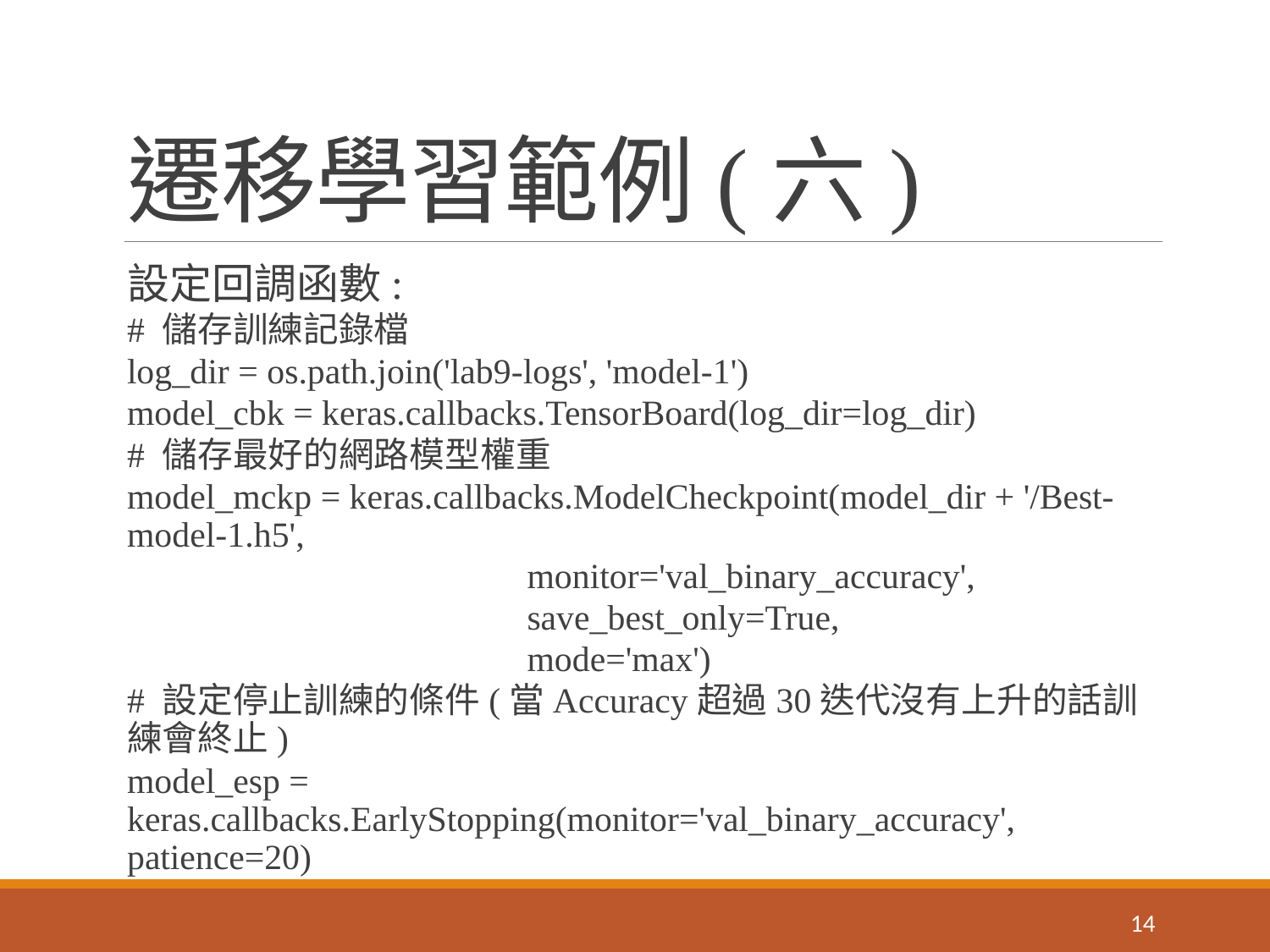

# 遷移學習範例(六)
設定回調函數:
# 儲存訓練記錄檔
log_dir = os.path.join('lab9-logs', 'model-1')
model_cbk = keras.callbacks.TensorBoard(log_dir=log_dir)
# 儲存最好的網路模型權重
model_mckp = keras.callbacks.ModelCheckpoint(model_dir + '/Best-model-1.h5',
                                             monitor='val_binary_accuracy',
                                             save_best_only=True,
                                             mode='max')
# 設定停止訓練的條件(當Accuracy超過30迭代沒有上升的話訓練會終止)
model_esp = keras.callbacks.EarlyStopping(monitor='val_binary_accuracy', patience=20)
14